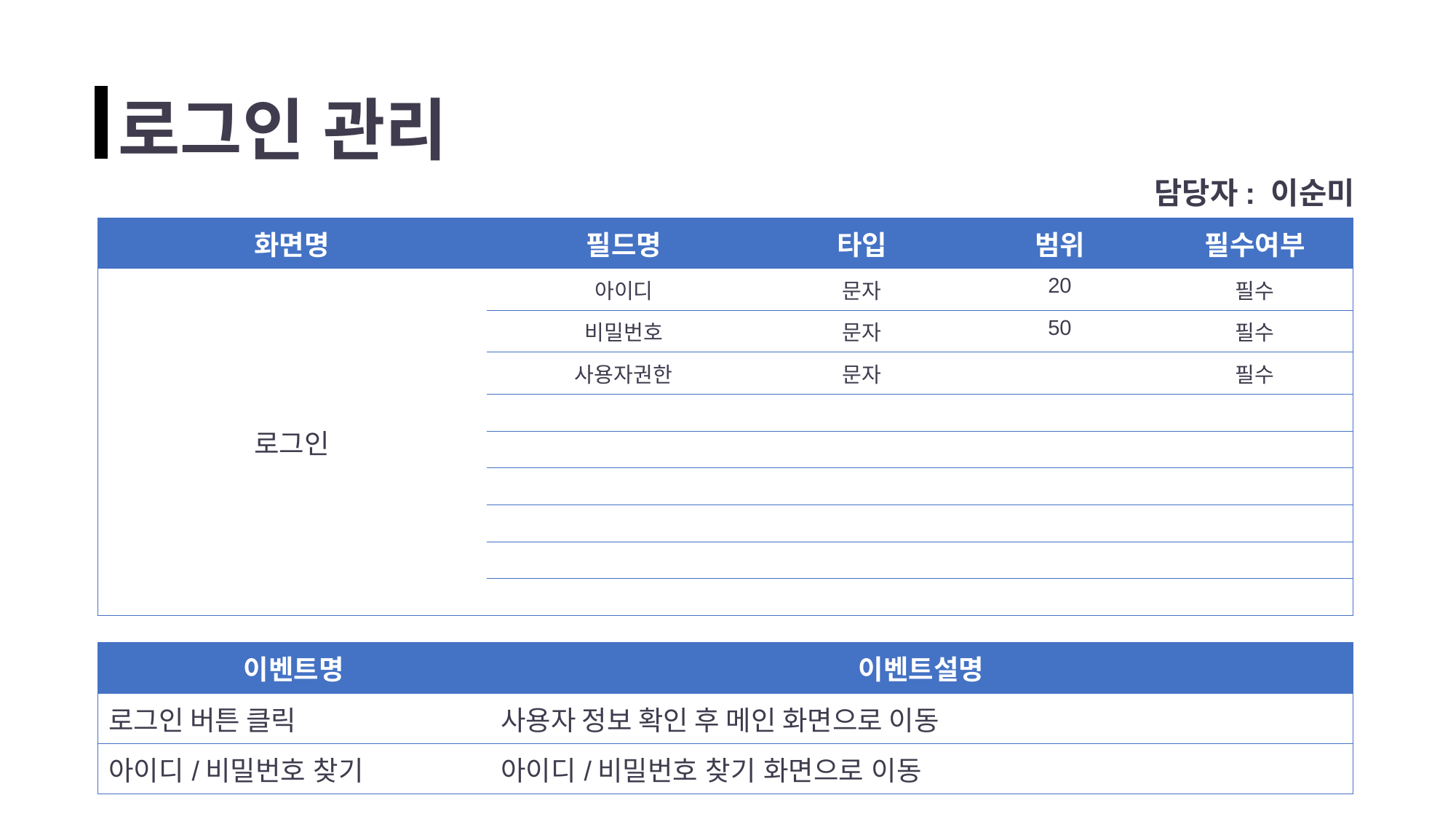

로그인 관리

담당자: 이순미
| 화면명 | 필드명 | 타입 | 범위 | 필수여부 |
| --- | --- | --- | --- | --- |
| 로그인 | 아이디 | 문자 | 20 | 필수 |
|  | 비밀번호 | 문자 | 50 | 필수 |
|  | 사용자권한 | 문자 |  | 필수 |
|  |  |  |  |  |
|  |  |  |  |  |
|  |  |  |  |  |
|  |  |  |  |  |
|  |  |  |  |  |
|  |  |  |  |  |
| 이벤트명 | 이벤트설명 |
| --- | --- |
| 로그인 버튼 클릭 | 사용자 정보 확인 후 메인 화면으로 이동 |
| 아이디/비밀번호 찾기 | 아이디/비밀번호 찾기 화면으로 이동 |